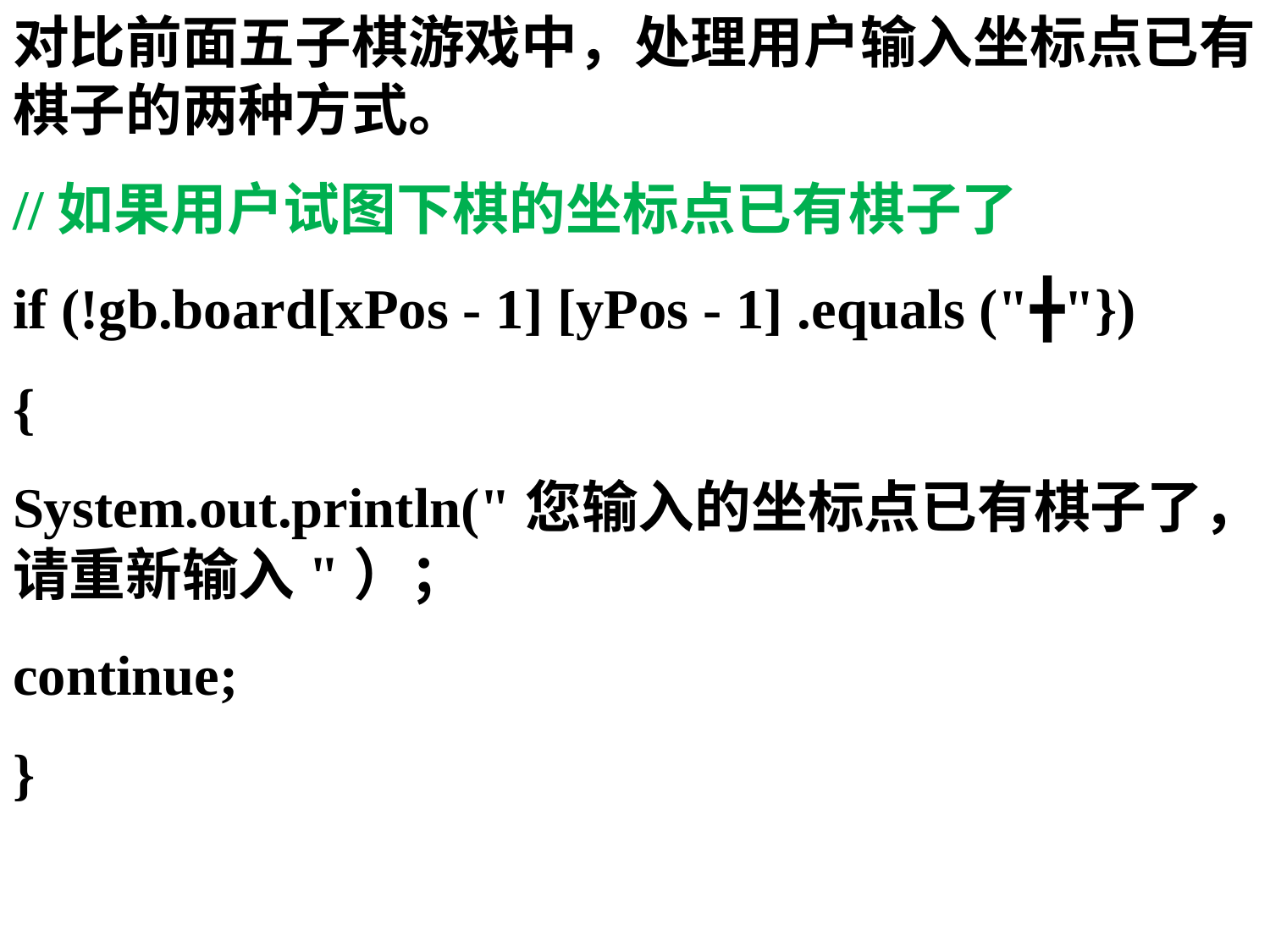

对比前面五子棋游戏中，处理用户输入坐标点已有棋子的两种方式。
//如果用户试图下棋的坐标点已有棋子了
if (!gb.board[xPos - 1] [yPos - 1] .equals ("╋"})
{
System.out.println("您输入的坐标点已有棋子了，请重新输入"）；
continue;
}